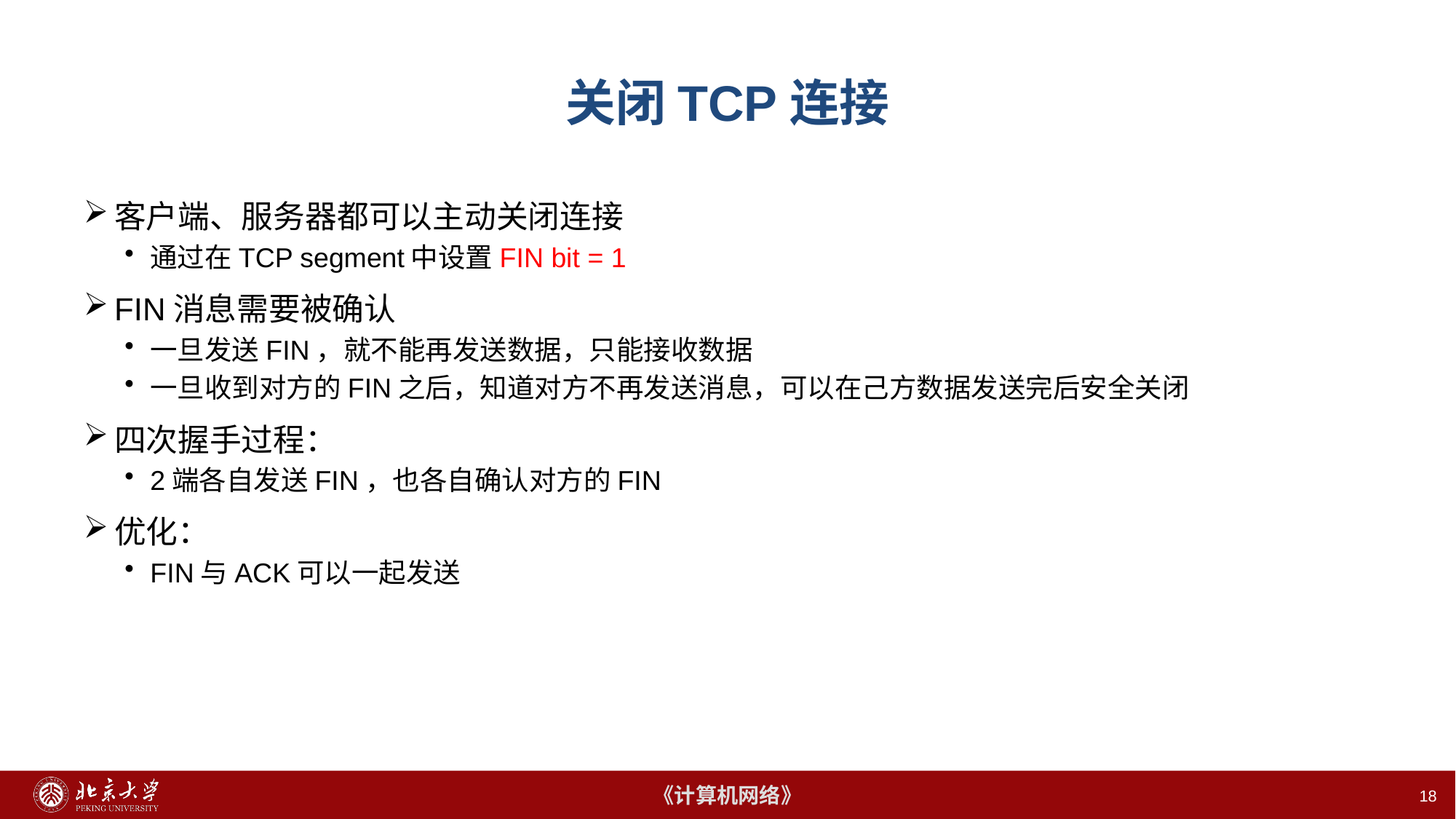

# 关闭TCP连接
客户端、服务器都可以主动关闭连接
通过在TCP segment中设置FIN bit = 1
FIN消息需要被确认
一旦发送FIN，就不能再发送数据，只能接收数据
一旦收到对方的FIN之后，知道对方不再发送消息，可以在己方数据发送完后安全关闭
四次握手过程：
2端各自发送FIN，也各自确认对方的FIN
优化：
FIN与ACK可以一起发送
18